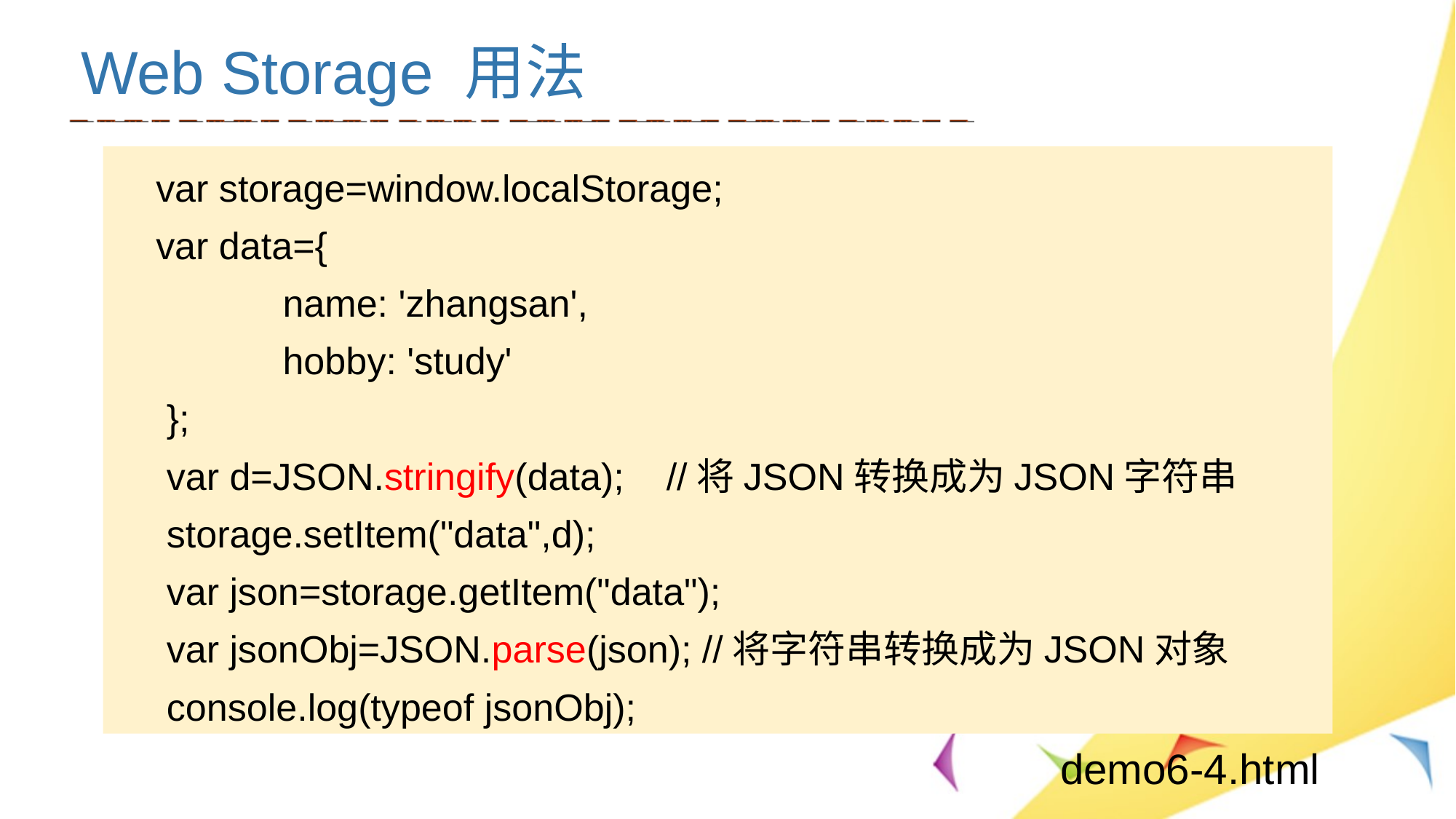

Web Storage 用法

    var storage=window.localStorage;
    var data={
                name: 'zhangsan',
                hobby: 'study'
     };
     var d=JSON.stringify(data);    //将JSON转换成为JSON字符串
     storage.setItem("data",d);
     var json=storage.getItem("data");
     var jsonObj=JSON.parse(json); //将字符串转换成为JSON对象
     console.log(typeof jsonObj);
demo6-4.html